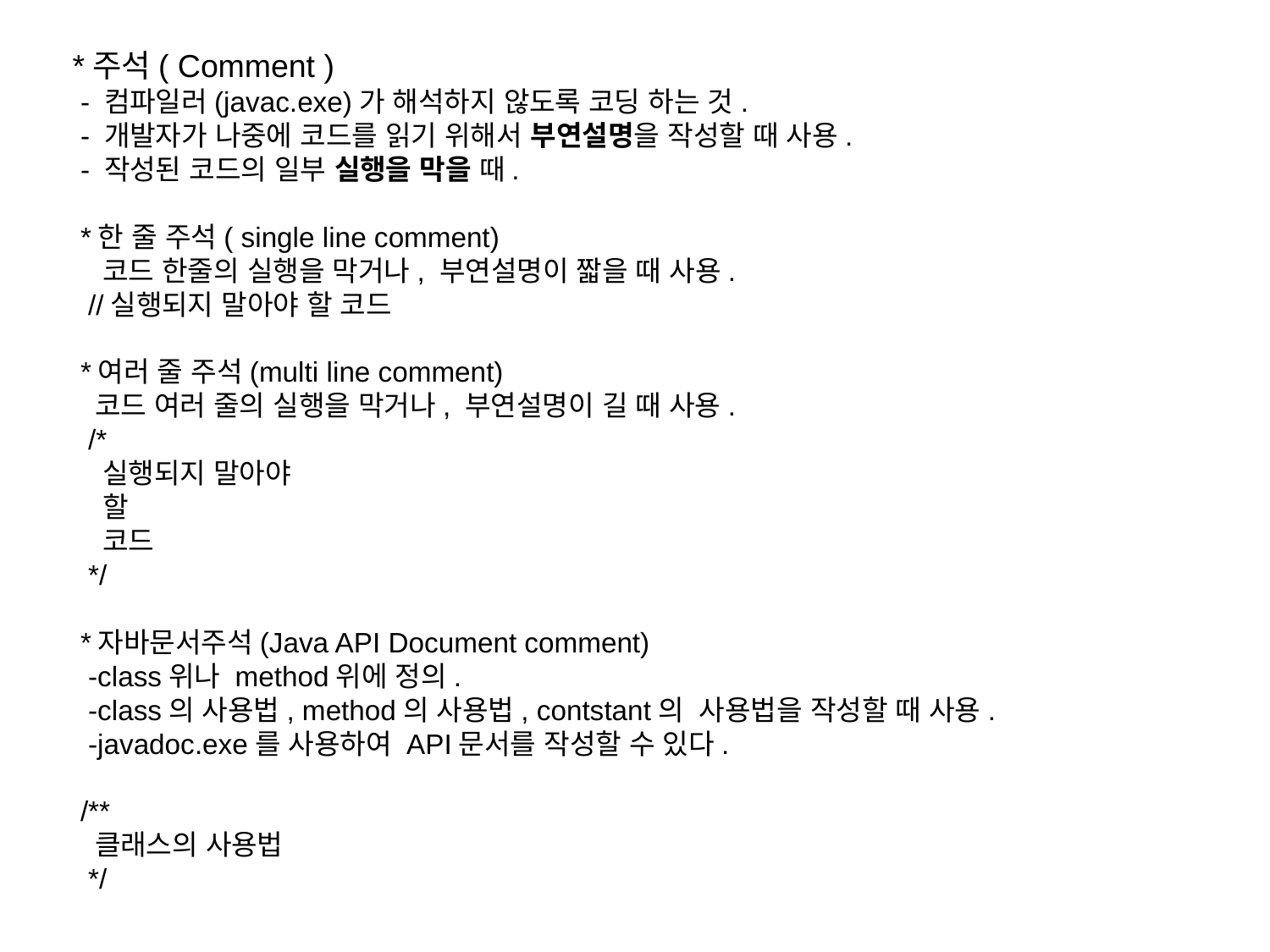

*주석( Comment )
 - 컴파일러(javac.exe)가 해석하지 않도록 코딩 하는 것.
 - 개발자가 나중에 코드를 읽기 위해서 부연설명을 작성할 때 사용.
 - 작성된 코드의 일부 실행을 막을 때.

 *한 줄 주석( single line comment)
   코드 한줄의 실행을 막거나, 부연설명이 짧을 때 사용.
  //실행되지 말아야 할 코드

 *여러 줄 주석(multi line comment)
  코드 여러 줄의 실행을 막거나, 부연설명이 길 때 사용.
  /*
   실행되지 말아야
   할
   코드
  */

 *자바문서주석(Java API Document comment)
  -class위나 method위에 정의.
  -class의 사용법, method의 사용법, contstant의  사용법을 작성할 때 사용.
  -javadoc.exe를 사용하여 API문서를 작성할 수 있다.

 /**
  클래스의 사용법
  */